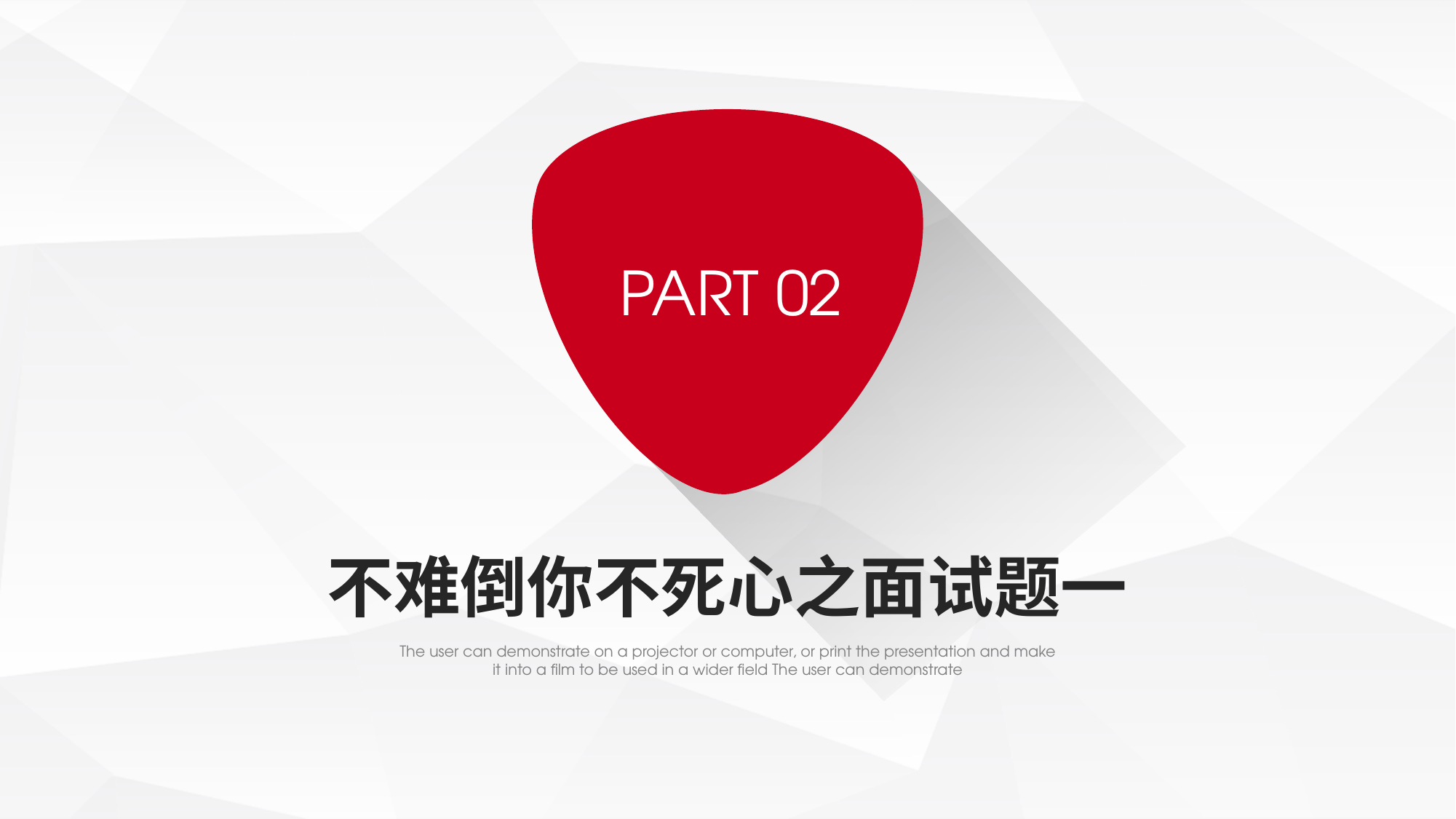

PART 02
不难倒你不死心之面试题一
The user can demonstrate on a projector or computer, or print the presentation and make it into a film to be used in a wider field The user can demonstrate